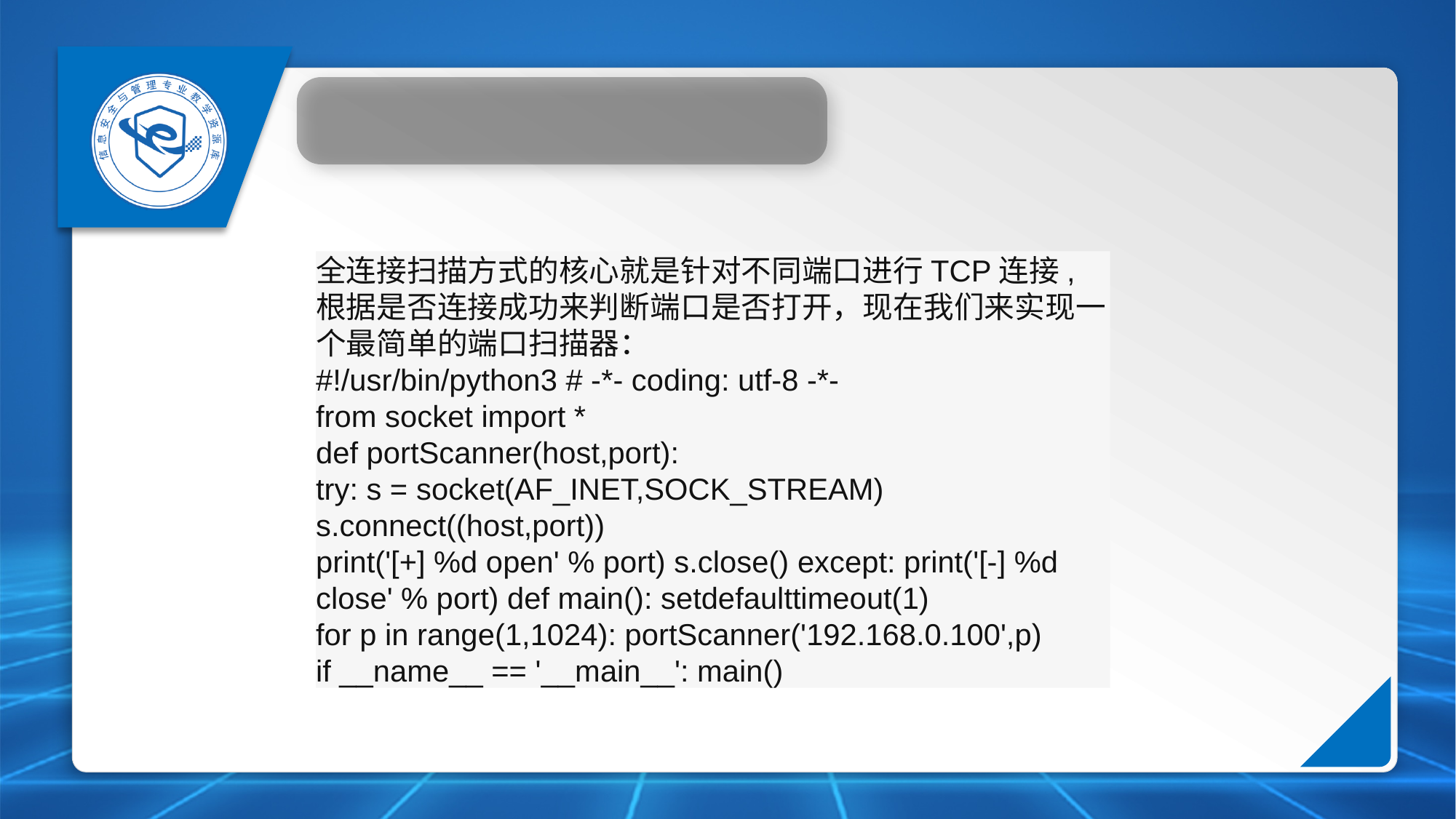

全连接扫描方式的核心就是针对不同端口进行TCP连接,根据是否连接成功来判断端口是否打开，现在我们来实现一个最简单的端口扫描器：
#!/usr/bin/python3 # -*- coding: utf-8 -*-
from socket import *
def portScanner(host,port):
try: s = socket(AF_INET,SOCK_STREAM) s.connect((host,port))
print('[+] %d open' % port) s.close() except: print('[-] %d close' % port) def main(): setdefaulttimeout(1)
for p in range(1,1024): portScanner('192.168.0.100',p)
if __name__ == '__main__': main()